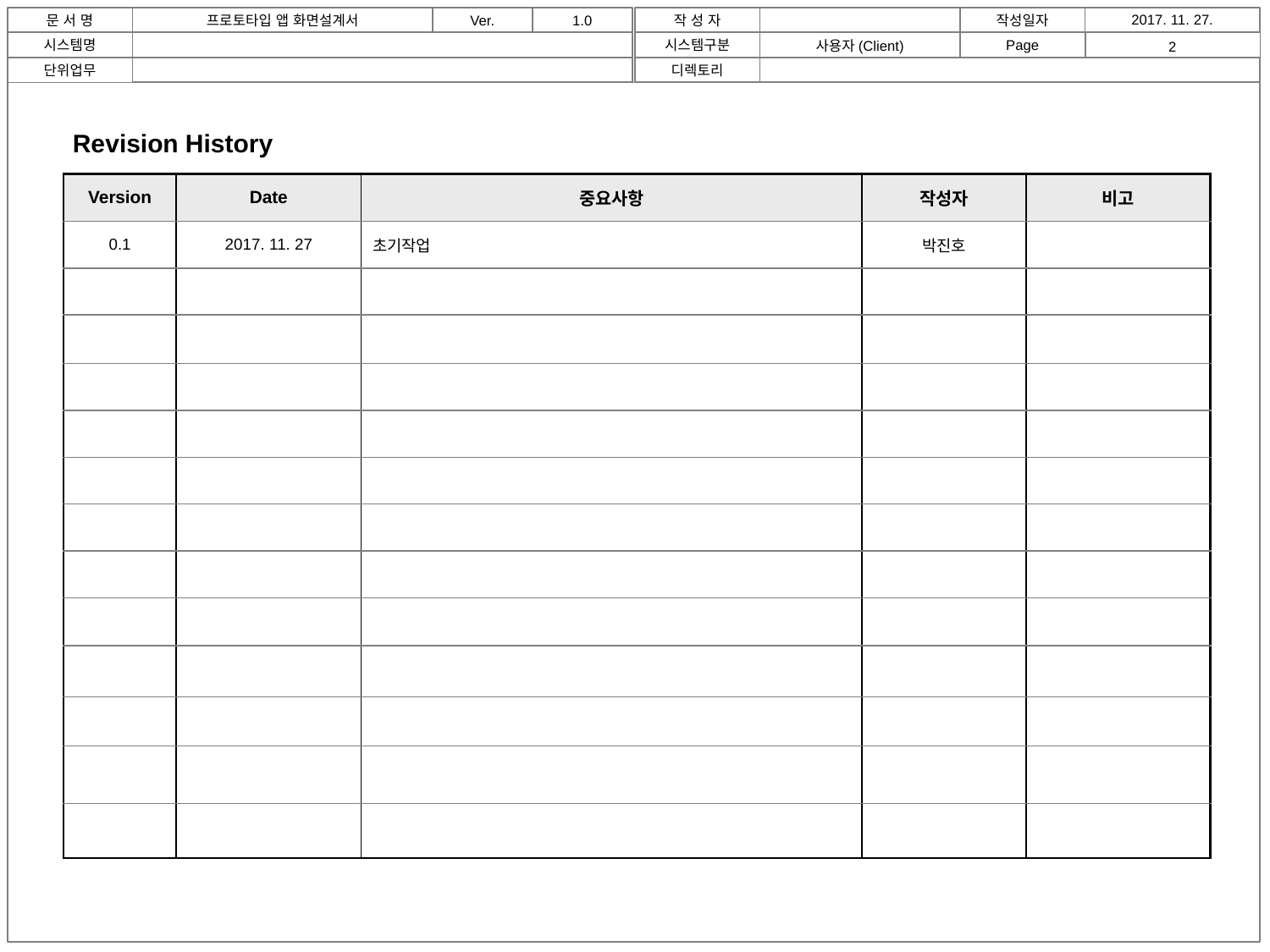

Revision History
| Version | Date | 중요사항 | 작성자 | 비고 |
| --- | --- | --- | --- | --- |
| 0.1 | 2017. 11. 27 | 초기작업 | 박진호 |  |
|  |  |  |  |  |
|  |  |  |  |  |
|  |  |  |  |  |
|  |  |  |  |  |
|  |  |  |  |  |
|  |  |  |  |  |
|  |  |  |  |  |
|  |  |  |  |  |
|  |  |  |  |  |
|  |  |  |  |  |
|  |  |  |  |  |
|  |  |  |  |  |